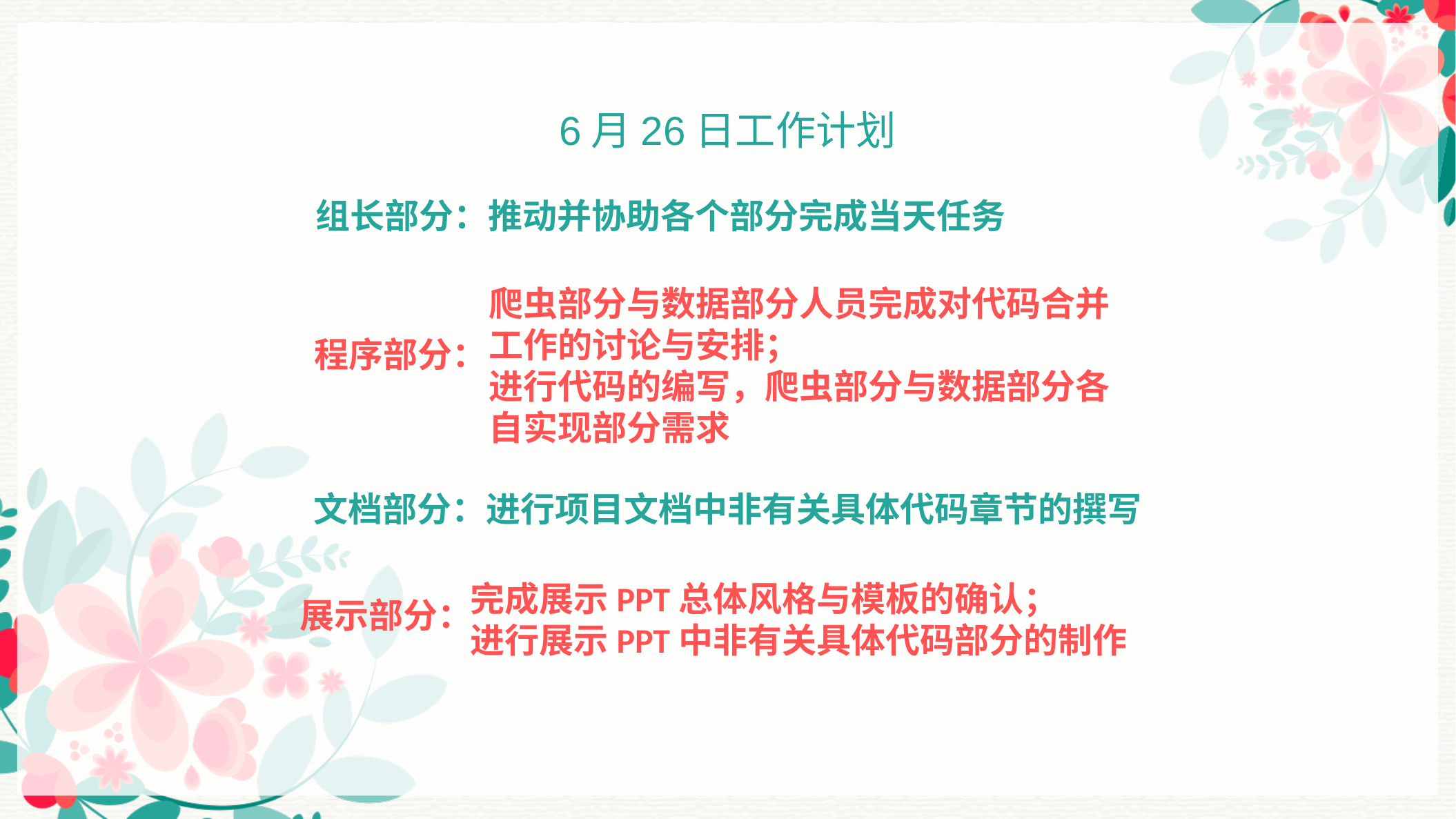

6月26日工作计划
组长部分：推动并协助各个部分完成当天任务
爬虫部分与数据部分人员完成对代码合并
工作的讨论与安排；
进行代码的编写，爬虫部分与数据部分各
自实现部分需求
程序部分：
文档部分：进行项目文档中非有关具体代码章节的撰写
完成展示PPT总体风格与模板的确认；
进行展示PPT中非有关具体代码部分的制作
展示部分：